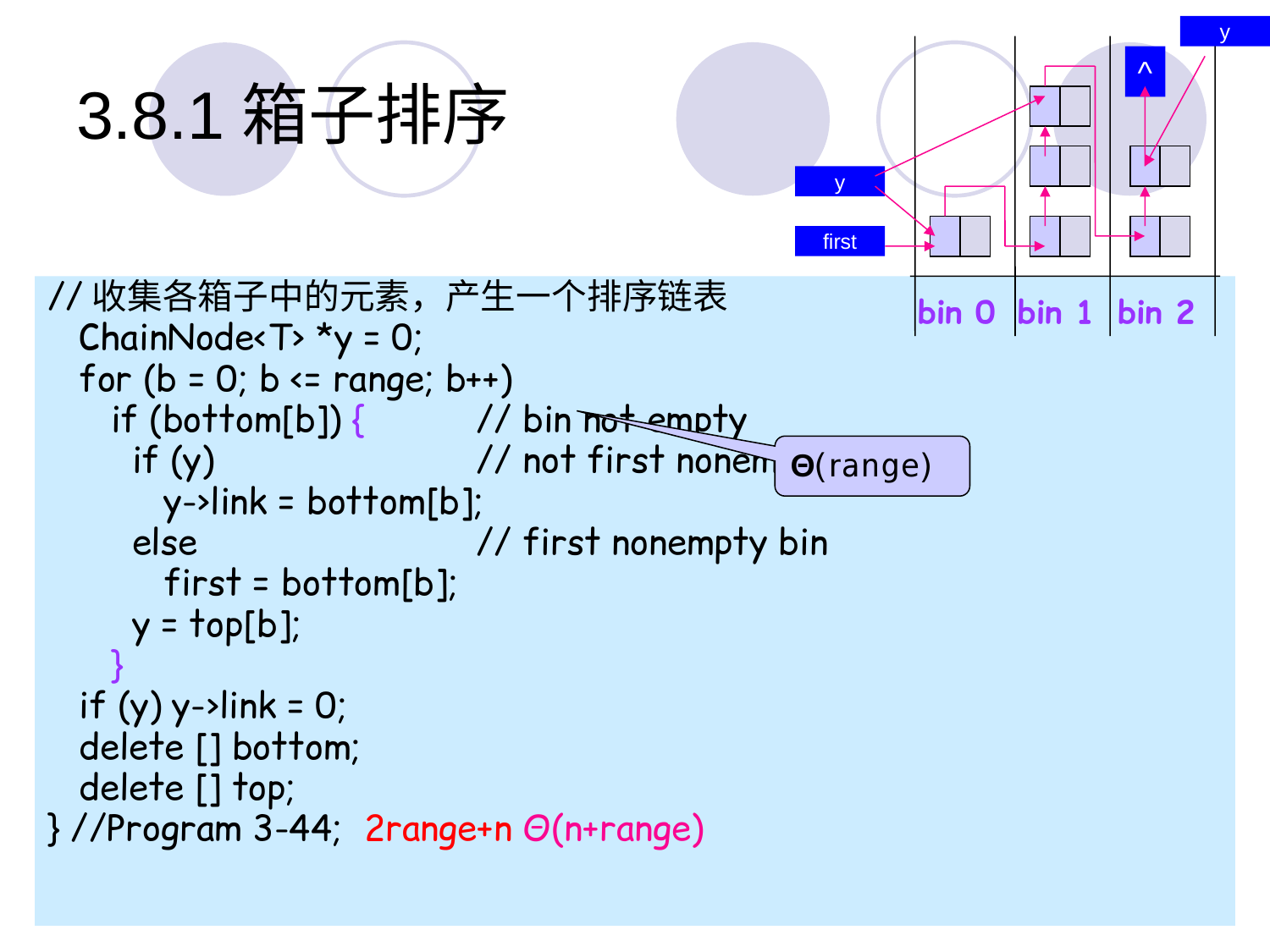

y

bin 0
bin 1
bin 2
# 3.8.1箱子排序
^

y

first

//收集各箱子中的元素，产生一个排序链表
   ChainNode<T> *y = 0;
   for (b = 0; b <= range; b++)
      if (bottom[b]) {	// bin not empty
        if (y)     		// not first nonempty bin
           y->link = bottom[b];
        else      		// first nonempty bin
           first = bottom[b];
        y = top[b];
      }
   if (y) y->link = 0;
   delete [] bottom;
   delete [] top;
} //Program 3-44;  2range+n Θ(n+range)
Θ(range)

61